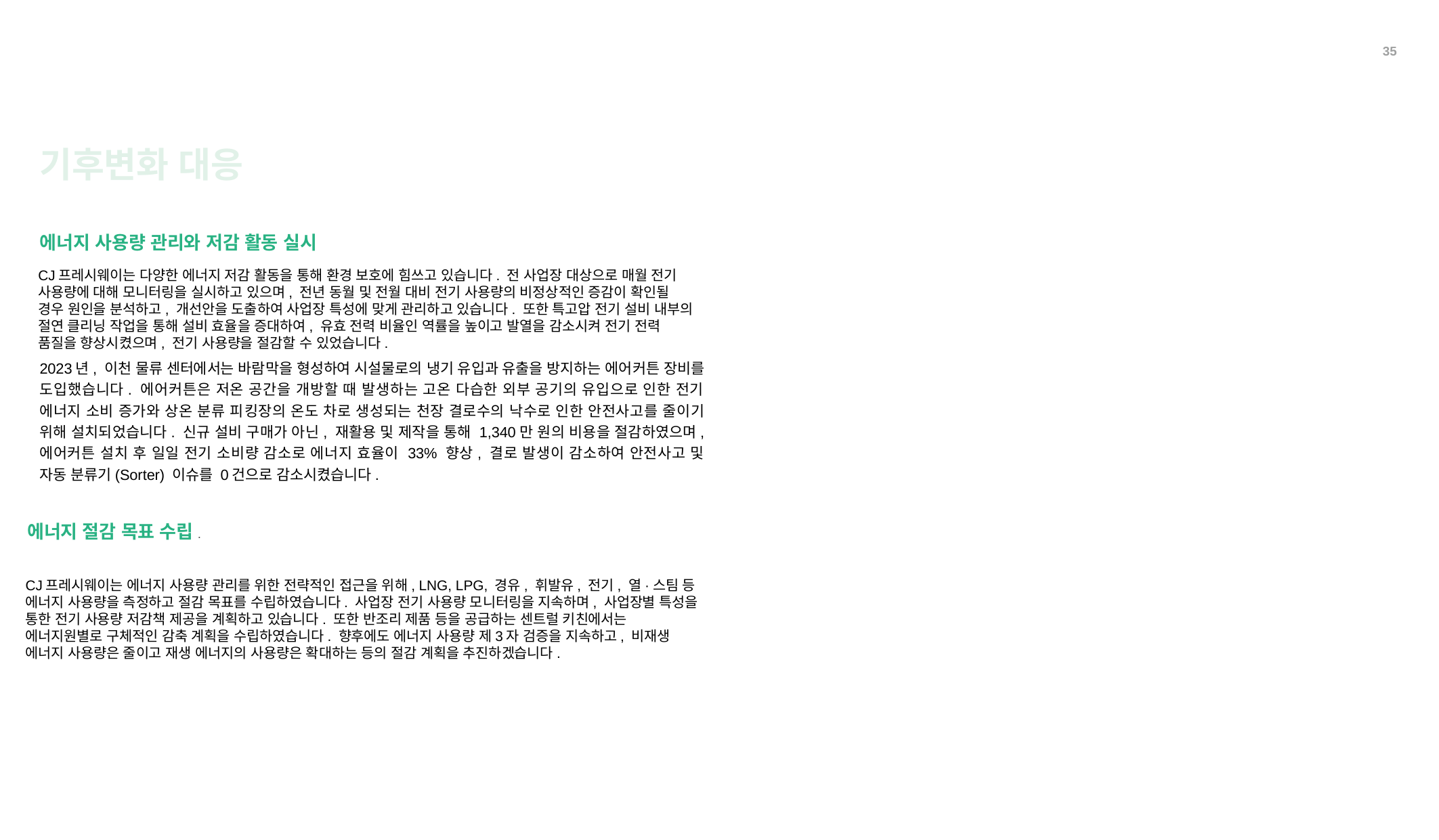

35
기후변화 대응
에너지 사용량 관리와 저감 활동 실시

CJ프레시웨이는 다양한 에너지 저감 활동을 통해 환경 보호에 힘쓰고 있습니다. 전 사업장 대상으로 매월 전기 사용량에 대해 모니터링을 실시하고 있으며, 전년 동월 및 전월 대비 전기 사용량의 비정상적인 증감이 확인될 경우 원인을 분석하고, 개선안을 도출하여 사업장 특성에 맞게 관리하고 있습니다. 또한 특고압 전기 설비 내부의 절연 클리닝 작업을 통해 설비 효율을 증대하여, 유효 전력 비율인 역률을 높이고 발열을 감소시켜 전기 전력 품질을 향상시켰으며, 전기 사용량을 절감할 수 있었습니다.

2023년, 이천 물류 센터에서는 바람막을 형성하여 시설물로의 냉기 유입과 유출을 방지하는 에어커튼 장비를 도입했습니다. 에어커튼은 저온 공간을 개방할 때 발생하는 고온 다습한 외부 공기의 유입으로 인한 전기 에너지 소비 증가와 상온 분류 피킹장의 온도 차로 생성되는 천장 결로수의 낙수로 인한 안전사고를 줄이기 위해 설치되었습니다. 신규 설비 구매가 아닌, 재활용 및 제작을 통해 1,340만 원의 비용을 절감하였으며, 에어커튼 설치 후 일일 전기 소비량 감소로 에너지 효율이 33% 향상, 결로 발생이 감소하여 안전사고 및 자동 분류기(Sorter) 이슈를 0건으로 감소시켰습니다.
에너지 절감 목표 수립.
CJ프레시웨이는 에너지 사용량 관리를 위한 전략적인 접근을 위해, LNG, LPG, 경유, 휘발유, 전기, 열·스팀 등 에너지 사용량을 측정하고 절감 목표를 수립하였습니다. 사업장 전기 사용량 모니터링을 지속하며, 사업장별 특성을 통한 전기 사용량 저감책 제공을 계획하고 있습니다. 또한 반조리 제품 등을 공급하는 센트럴 키친에서는 에너지원별로 구체적인 감축 계획을 수립하였습니다. 향후에도 에너지 사용량 제3자 검증을 지속하고, 비재생 에너지 사용량은 줄이고 재생 에너지의 사용량은 확대하는 등의 절감 계획을 추진하겠습니다.